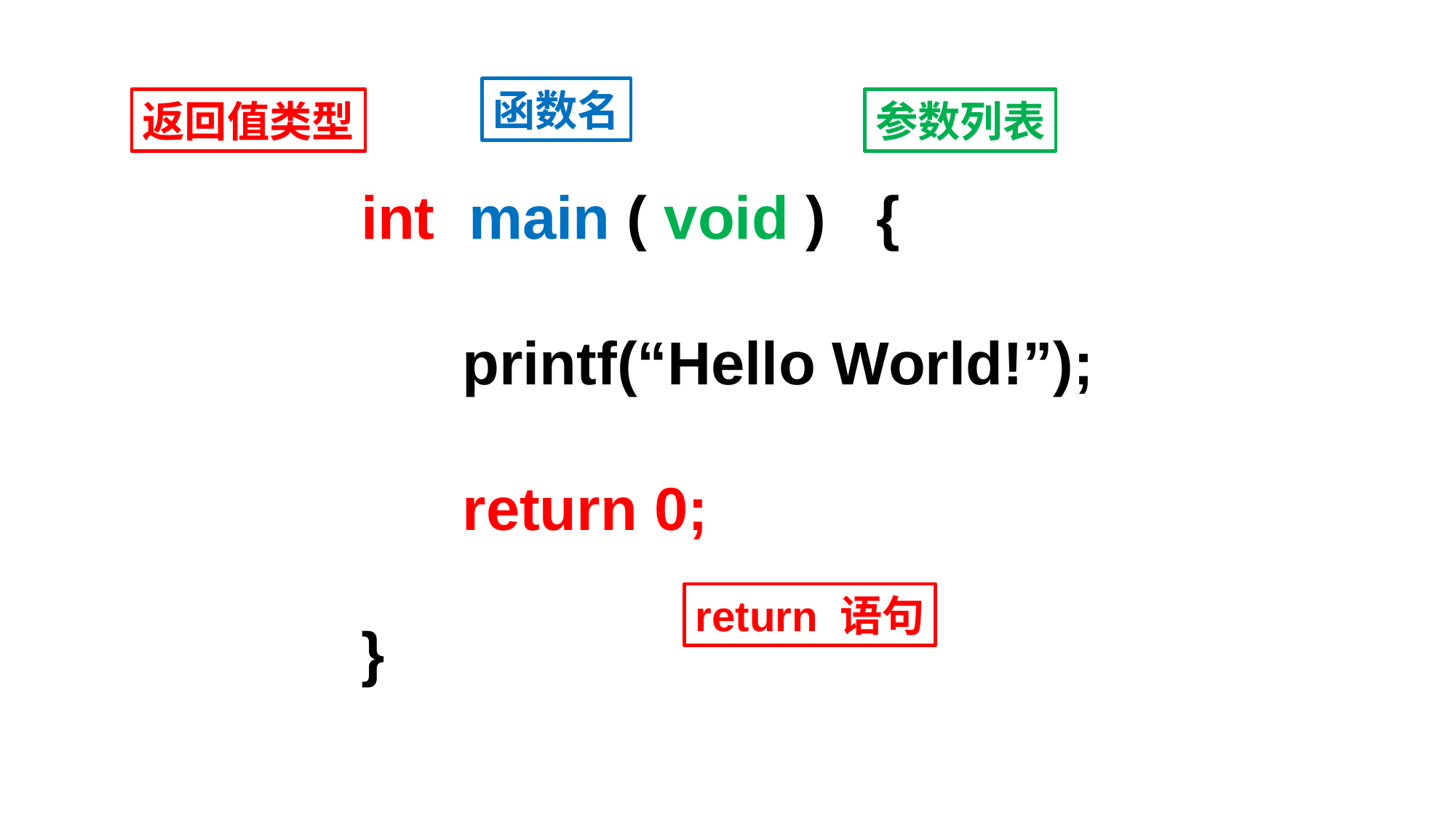

函数名
返回值类型
参数列表
int  main ( void )   {

      printf(“Hello World!”);

      return 0;

}
return 语句